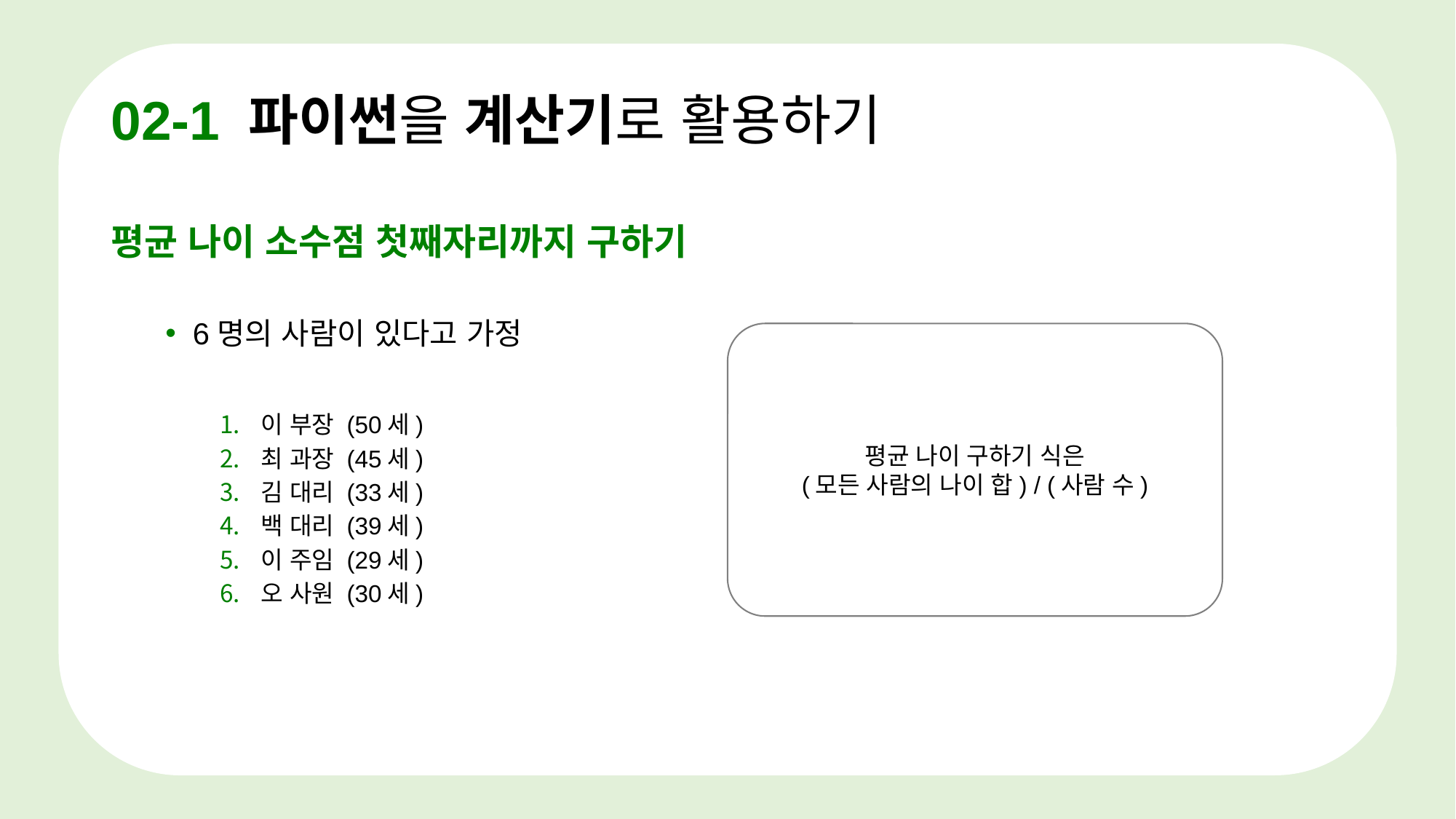

# 02-1 파이썬을 계산기로 활용하기
평균 나이 소수점 첫째자리까지 구하기

6명의 사람이 있다고 가정

이 부장 (50세)
최 과장 (45세)
김 대리 (33세)
백 대리 (39세)
이 주임 (29세)
오 사원 (30세)
평균 나이 구하기 식은
(모든 사람의 나이 합) / (사람 수)